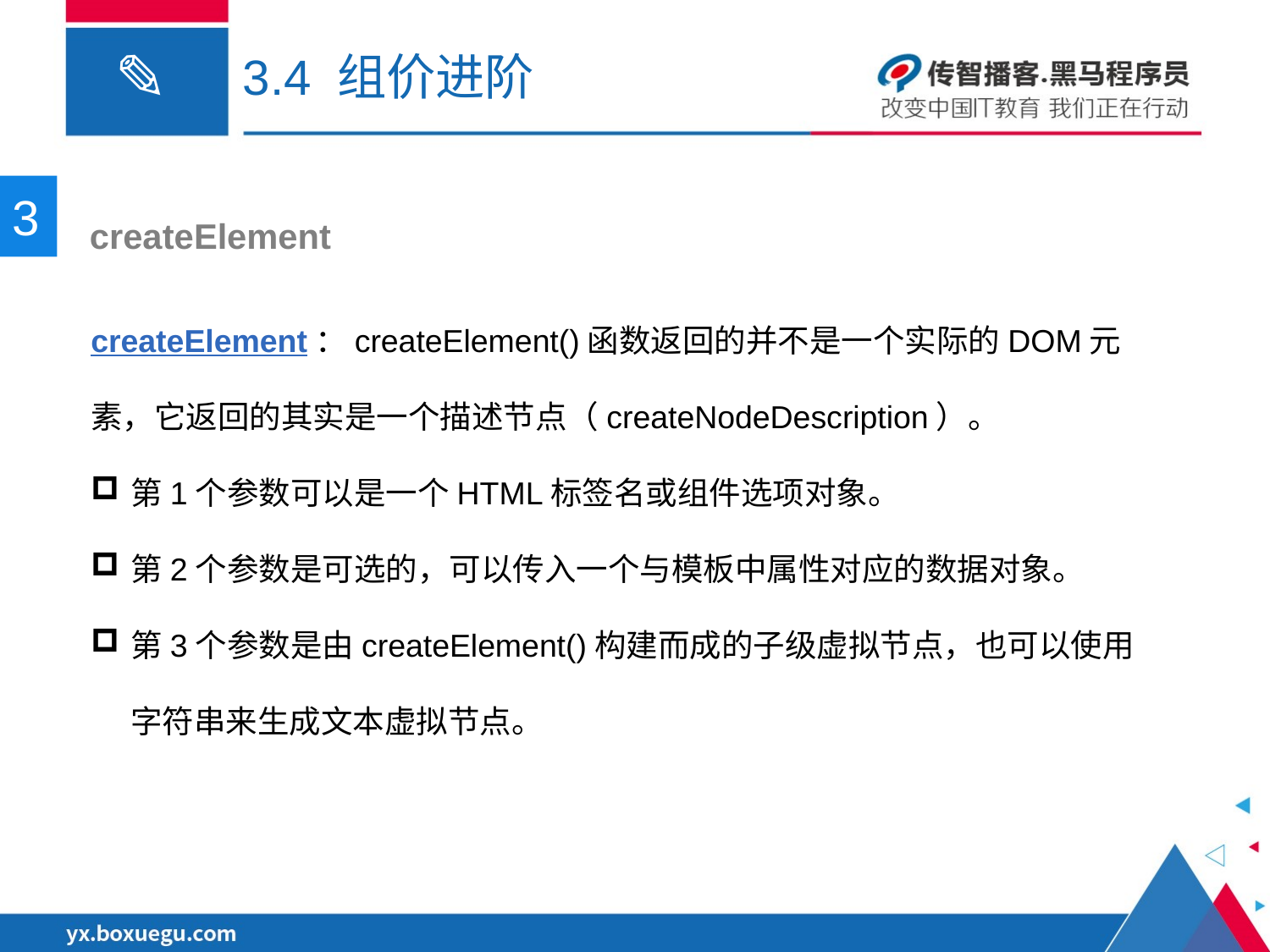

# 3.4 组价进阶

3
  createElement
createElement：createElement()函数返回的并不是一个实际的DOM元素，它返回的其实是一个描述节点（createNodeDescription）。
第1个参数可以是一个HTML标签名或组件选项对象。
第2个参数是可选的，可以传入一个与模板中属性对应的数据对象。
第3个参数是由createElement()构建而成的子级虚拟节点，也可以使用字符串来生成文本虚拟节点。